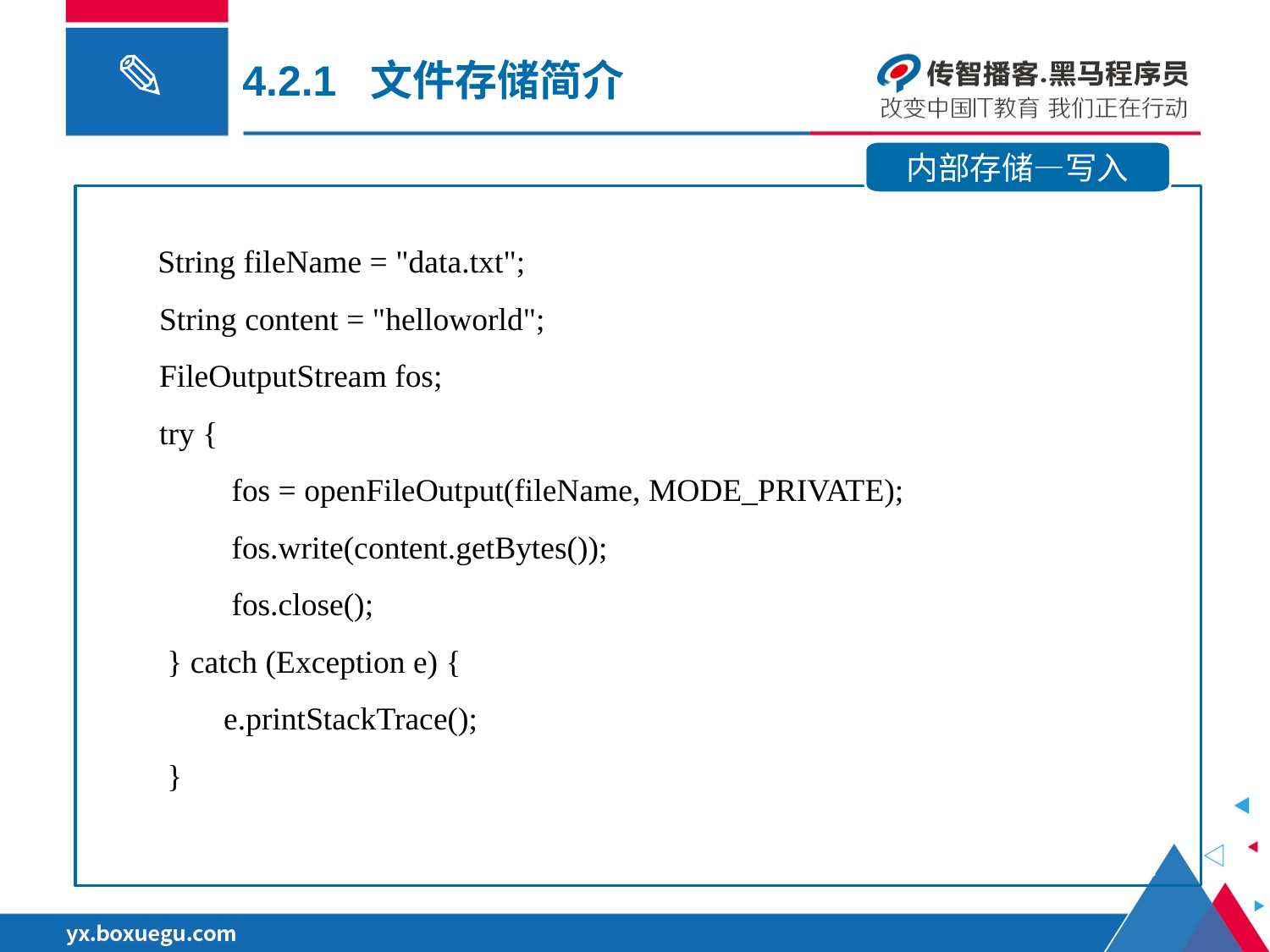

4.2.1  文件存储简介

内部存储—写入

     String fileName = "data.txt";
    String content = "helloworld";
    FileOutputStream fos;
    try {
             fos = openFileOutput(fileName, MODE_PRIVATE);
             fos.write(content.getBytes());
             fos.close();
     } catch (Exception e) {
            e.printStackTrace();
     }